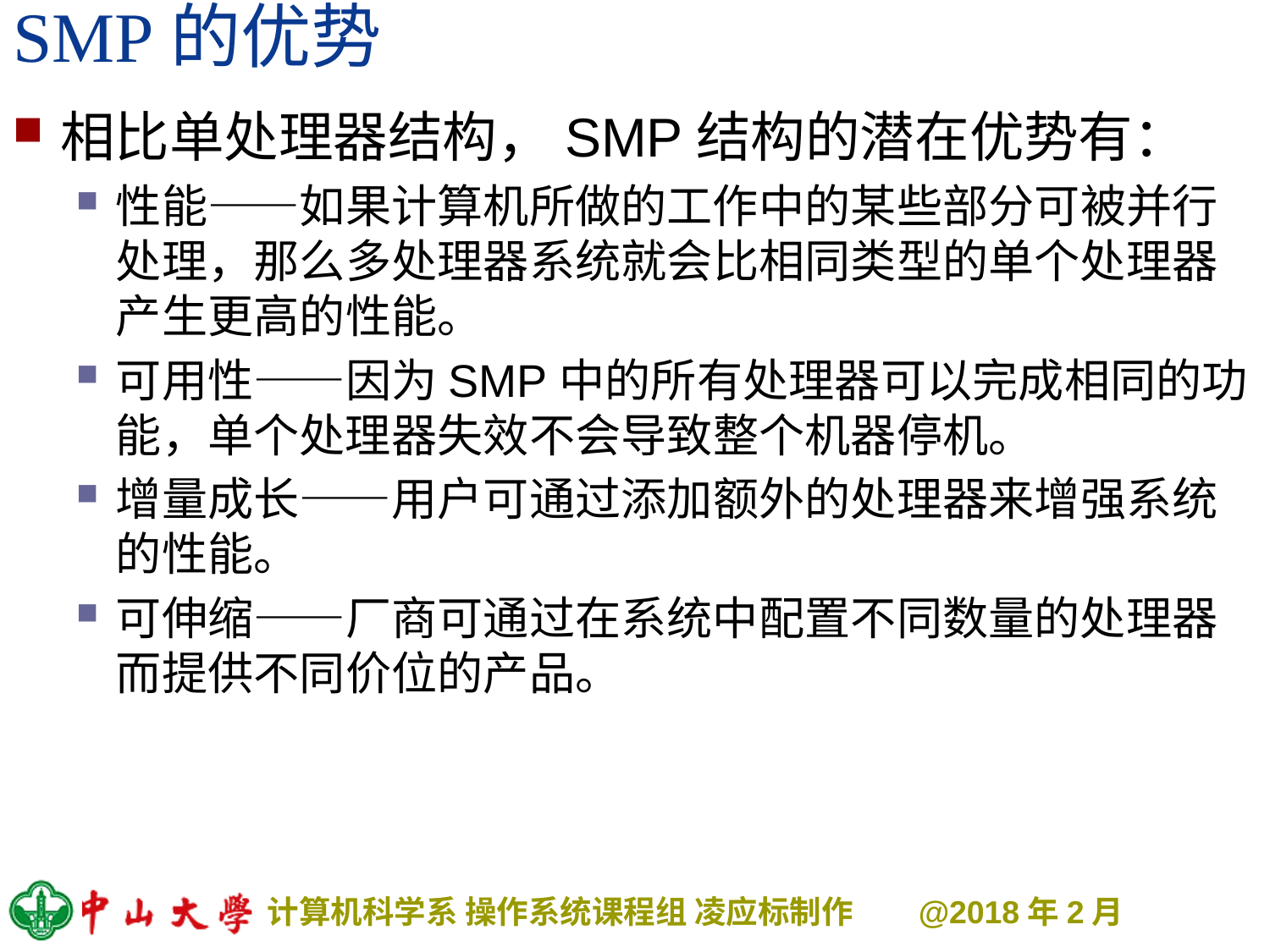

# SMP的优势
相比单处理器结构，SMP结构的潜在优势有：
性能——如果计算机所做的工作中的某些部分可被并行处理，那么多处理器系统就会比相同类型的单个处理器产生更高的性能。
可用性——因为SMP中的所有处理器可以完成相同的功能，单个处理器失效不会导致整个机器停机。
增量成长——用户可通过添加额外的处理器来增强系统的性能。
可伸缩——厂商可通过在系统中配置不同数量的处理器而提供不同价位的产品。